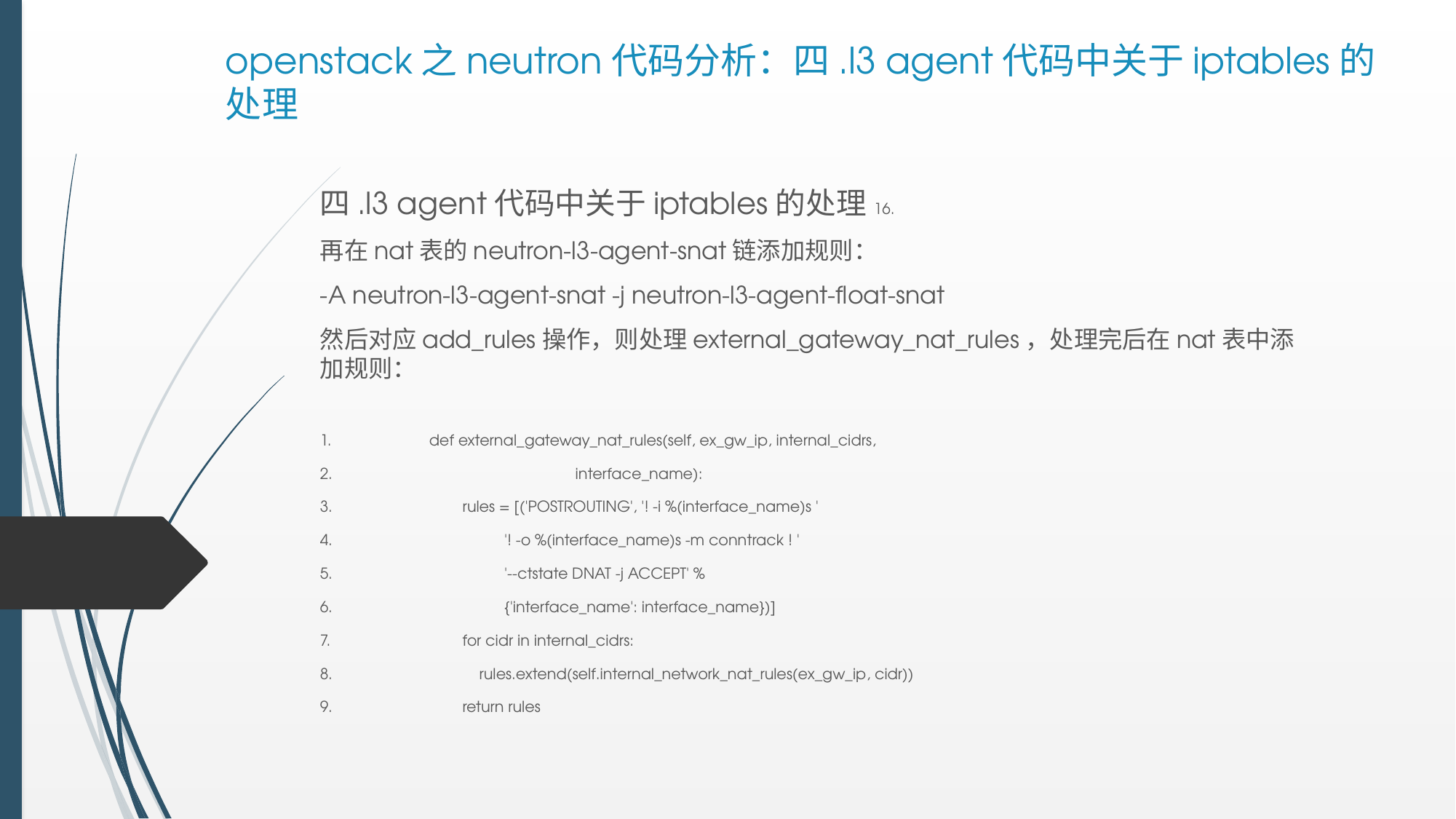

# openstack之neutron代码分析：四.l3 agent代码中关于iptables的处理
四.l3 agent代码中关于iptables的处理16.
再在nat表的neutron-l3-agent-snat链添加规则：
-A neutron-l3-agent-snat -j neutron-l3-agent-float-snat
然后对应add_rules操作，则处理external_gateway_nat_rules，处理完后在nat表中添加规则：

1.	def external_gateway_nat_rules(self, ex_gw_ip, internal_cidrs,
2.	                                   interface_name):
3.	        rules = [('POSTROUTING', '! -i %(interface_name)s '
4.	                  '! -o %(interface_name)s -m conntrack ! '
5.	                  '--ctstate DNAT -j ACCEPT' %
6.	                  {'interface_name': interface_name})]
7.	        for cidr in internal_cidrs:
8.	            rules.extend(self.internal_network_nat_rules(ex_gw_ip, cidr))
9.	        return rules